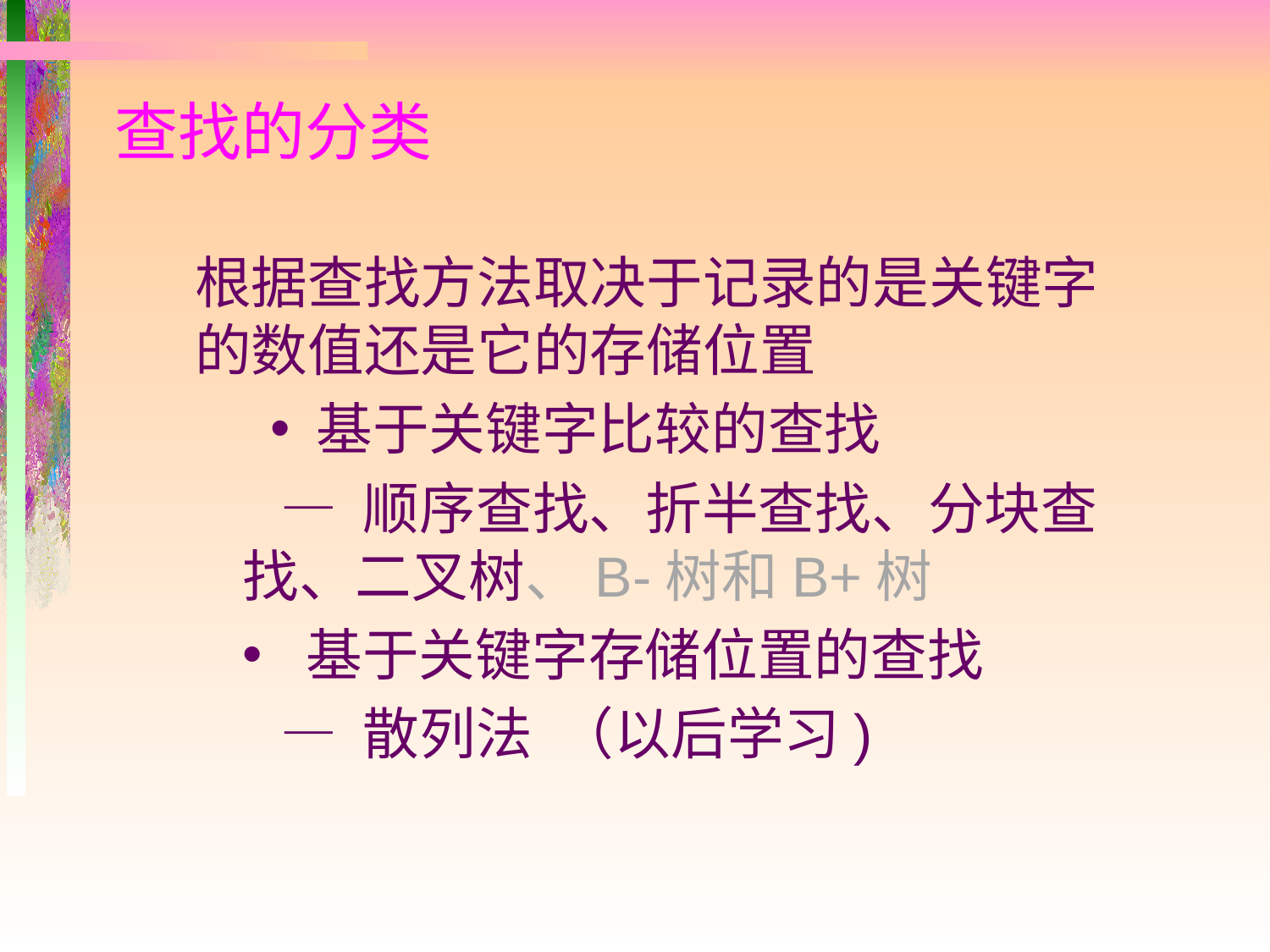

# 查找的分类
根据查找方法取决于记录的是关键字的数值还是它的存储位置
 基于关键字比较的查找
   — 顺序查找、折半查找、分块查找、二叉树、B-树和B+树
基于关键字存储位置的查找
   — 散列法  （以后学习)